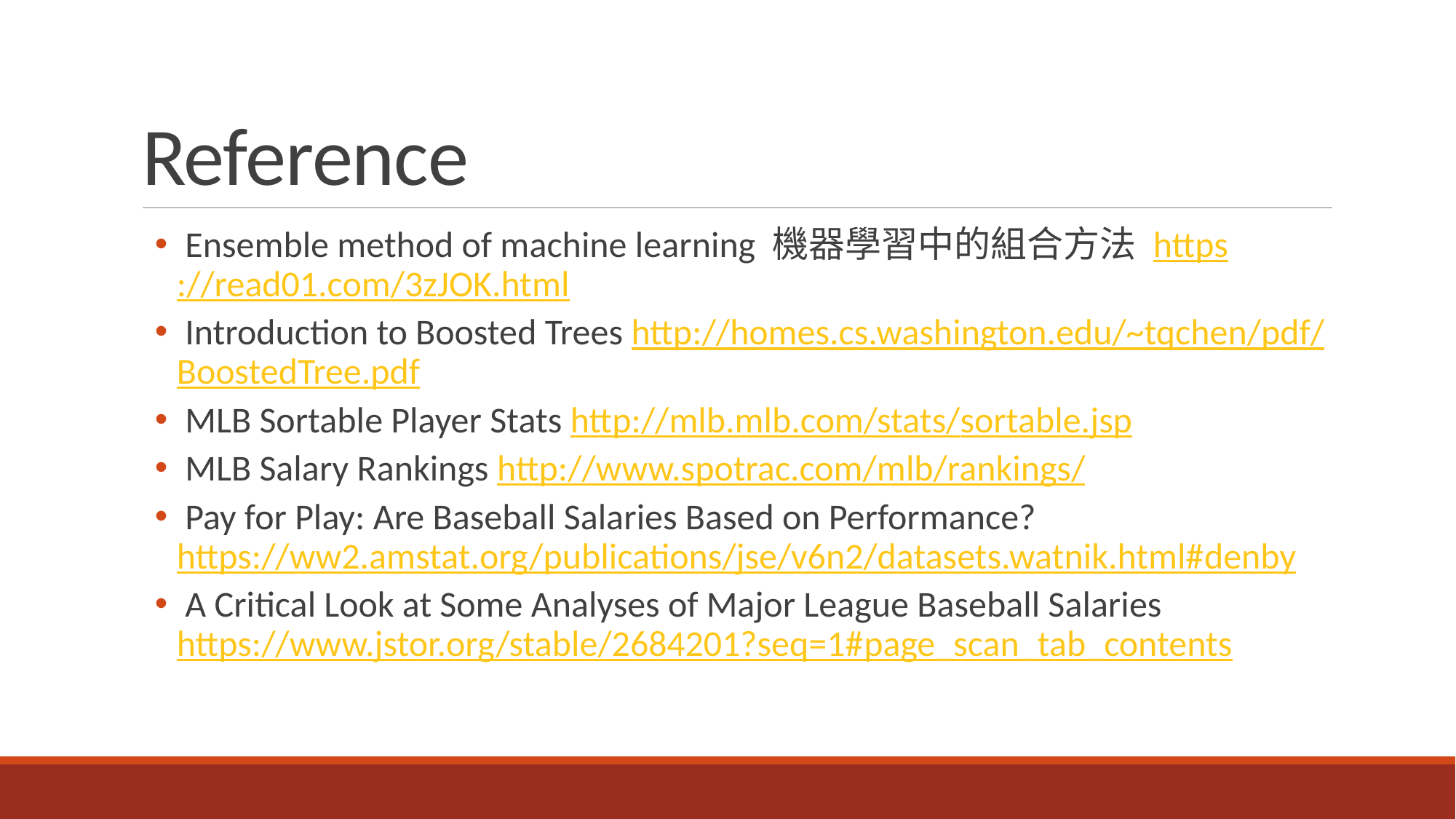

# Reference
 Ensemble method of machine learning 機器學習中的組合方法 https://read01.com/3zJOK.html
 Introduction to Boosted Trees http://homes.cs.washington.edu/~tqchen/pdf/BoostedTree.pdf
 MLB Sortable Player Stats http://mlb.mlb.com/stats/sortable.jsp
 MLB Salary Rankings http://www.spotrac.com/mlb/rankings/
 Pay for Play: Are Baseball Salaries Based on Performance? https://ww2.amstat.org/publications/jse/v6n2/datasets.watnik.html#denby
 A Critical Look at Some Analyses of Major League Baseball Salaries https://www.jstor.org/stable/2684201?seq=1#page_scan_tab_contents